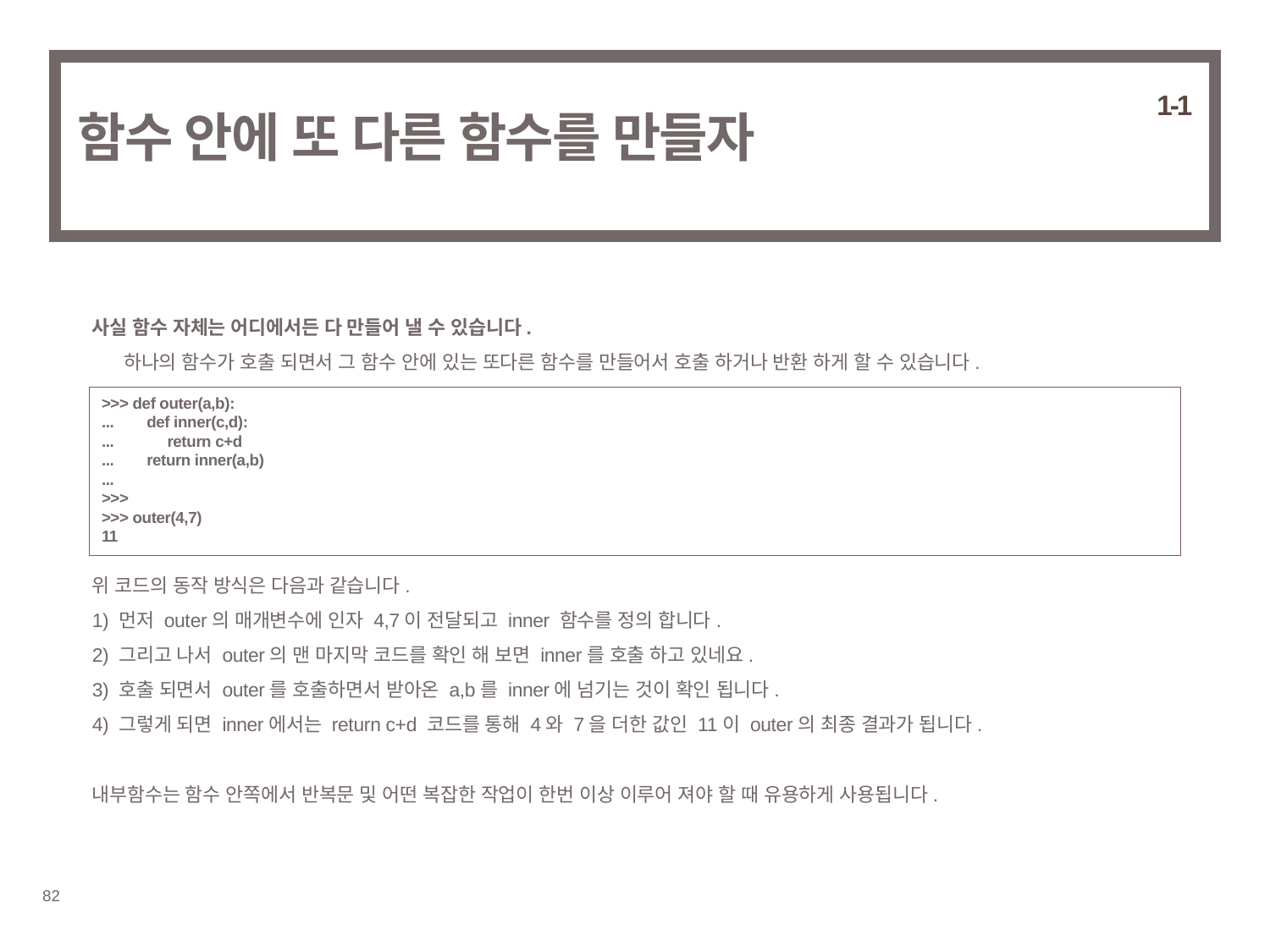

1-1

# 함수 안에 또 다른 함수를 만들자
사실 함수 자체는 어디에서든 다 만들어 낼 수 있습니다.
	하나의 함수가 호출 되면서 그 함수 안에 있는 또다른 함수를 만들어서 호출 하거나 반환 하게 할 수 있습니다.
>>> def outer(a,b):
...        def inner(c,d):
...             return c+d
...        return inner(a,b)
...
>>>
>>> outer(4,7)
11
위 코드의 동작 방식은 다음과 같습니다.
1) 먼저 outer의 매개변수에 인자 4,7이 전달되고 inner 함수를 정의 합니다.
2) 그리고 나서 outer의 맨 마지막 코드를 확인 해 보면 inner를 호출 하고 있네요.
3) 호출 되면서 outer를 호출하면서 받아온 a,b를 inner에 넘기는 것이 확인 됩니다.
4) 그렇게 되면 inner에서는 return c+d 코드를 통해 4와 7을 더한 값인 11이 outer의 최종 결과가 됩니다.

내부함수는 함수 안쪽에서 반복문 및 어떤 복잡한 작업이 한번 이상 이루어 져야 할 때 유용하게 사용됩니다.